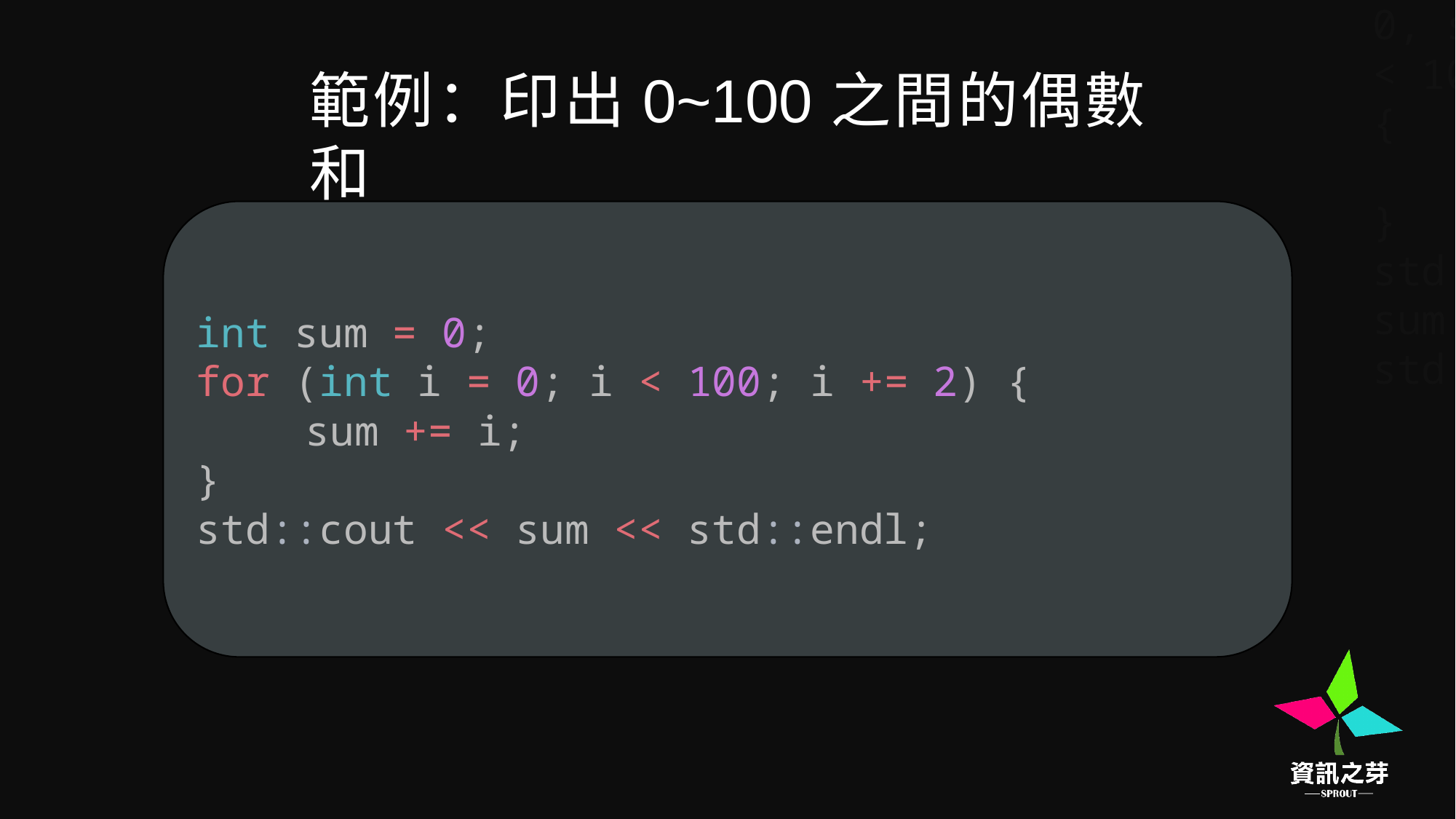

for (int i = 0, sum = 0; i < 100; i += 2) {
	sum += i;
}
std::cout << sum << std::endl;
範例：印出0~100之間的偶數和

int sum = 0;
for (int i = 0; i < 100; i += 2) {
	sum += i;
}
std::cout << sum << std::endl;